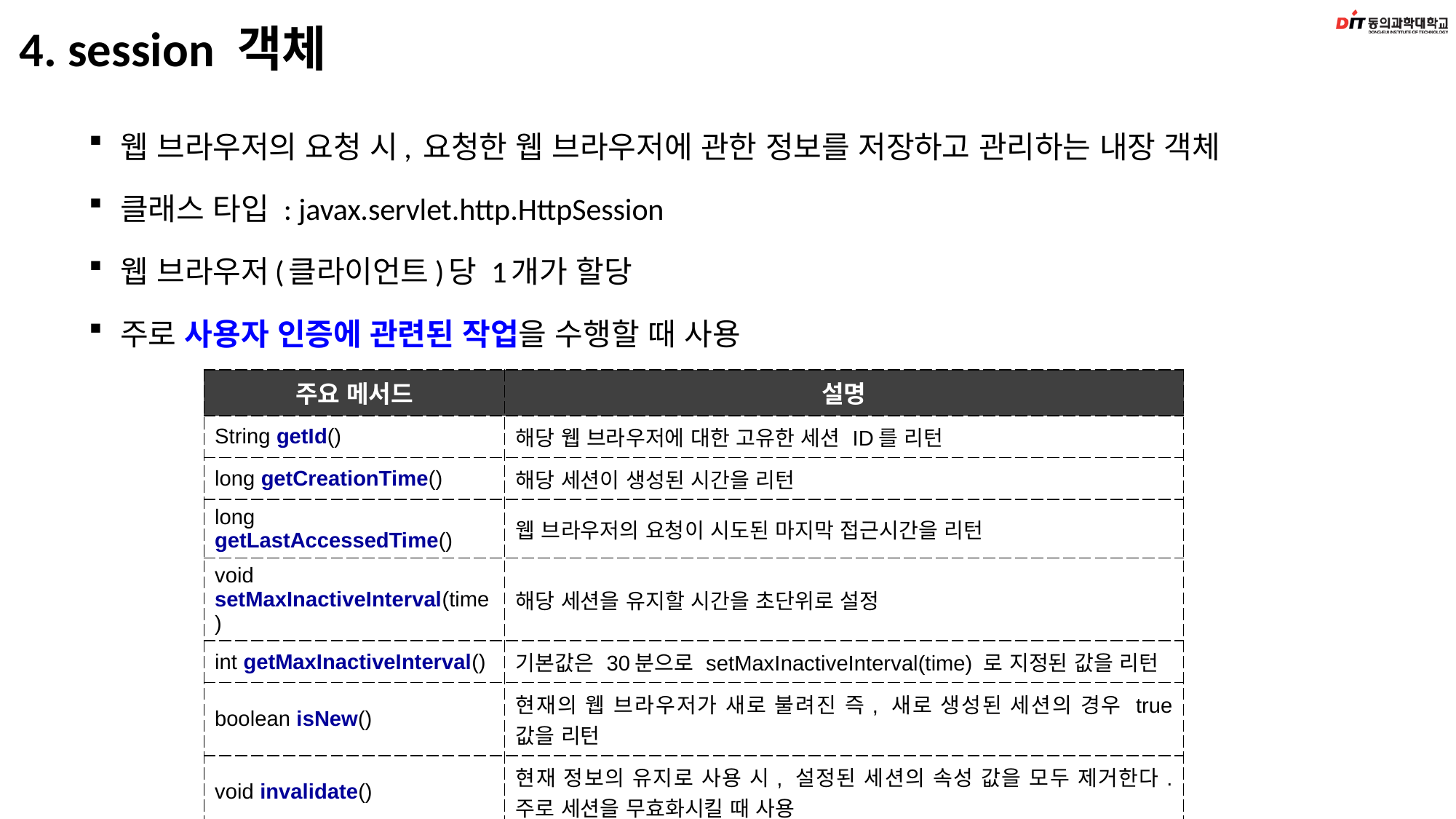

# 4. session 객체
웹 브라우저의 요청 시, 요청한 웹 브라우저에 관한 정보를 저장하고 관리하는 내장 객체
클래스 타입 : javax.servlet.http.HttpSession
웹 브라우저(클라이언트)당 1개가 할당
주로 사용자 인증에 관련된 작업을 수행할 때 사용

| 주요 메서드 | 설명 |
| --- | --- |
| String getId() | 해당 웹 브라우저에 대한 고유한 세션 ID를 리턴 |
| long getCreationTime() | 해당 세션이 생성된 시간을 리턴 |
| long getLastAccessedTime() | 웹 브라우저의 요청이 시도된 마지막 접근시간을 리턴 |
| void setMaxInactiveInterval(time) | 해당 세션을 유지할 시간을 초단위로 설정 |
| int getMaxInactiveInterval() | 기본값은 30분으로 setMaxInactiveInterval(time) 로 지정된 값을 리턴 |
| boolean isNew() | 현재의 웹 브라우저가 새로 불려진 즉, 새로 생성된 세션의 경우 true 값을 리턴 |
| void invalidate() | 현재 정보의 유지로 사용 시, 설정된 세션의 속성 값을 모두 제거한다. 주로 세션을 무효화시킬 때 사용 |